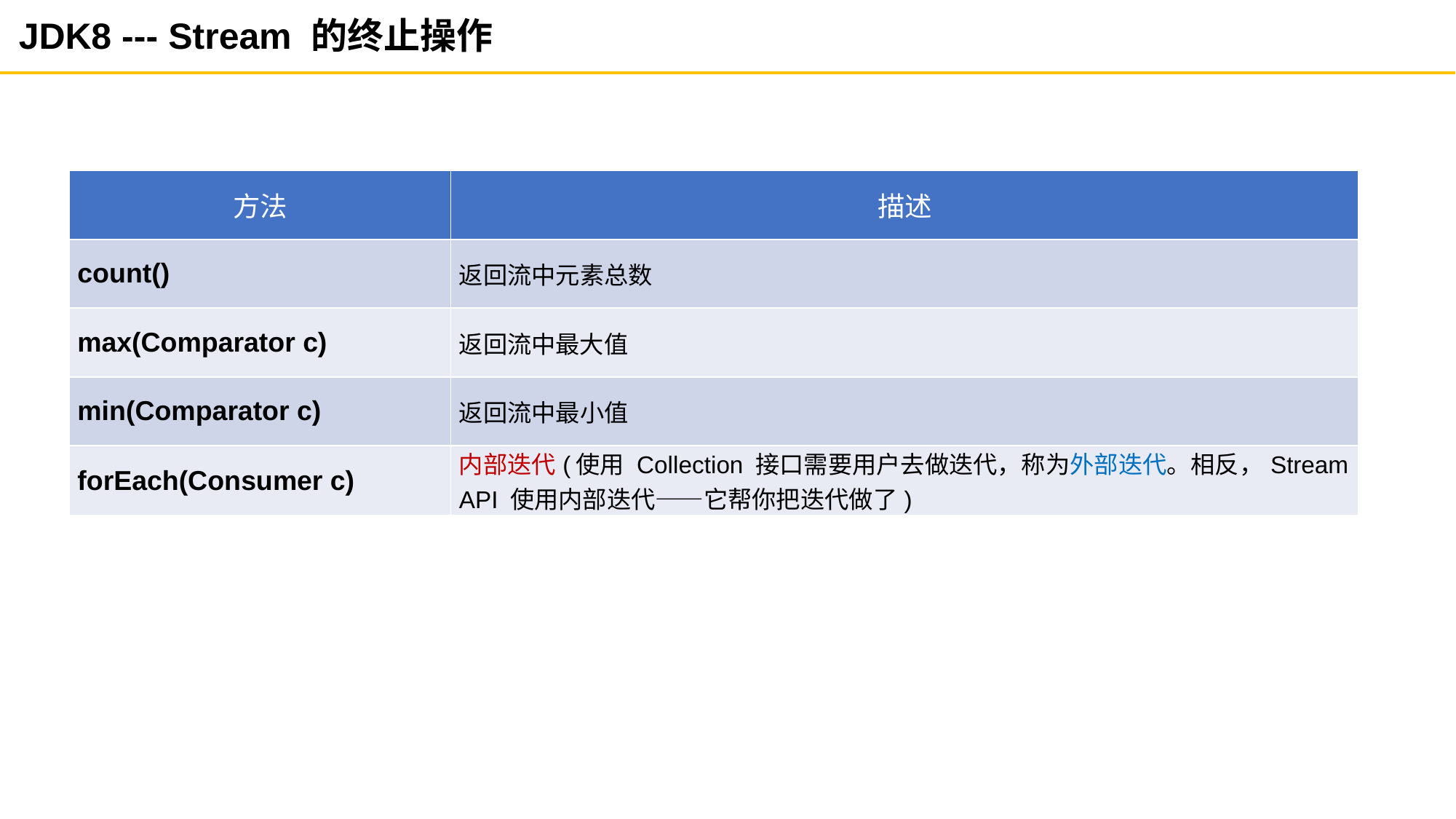

JDK8 --- Stream 的终止操作
| 方法 | 描述 |
| --- | --- |
| count() | 返回流中元素总数 |
| max(Comparator c) | 返回流中最大值 |
| min(Comparator c) | 返回流中最小值 |
| forEach(Consumer c) | 内部迭代(使用 Collection 接口需要用户去做迭代，称为外部迭代。相反，Stream API 使用内部迭代——它帮你把迭代做了) |